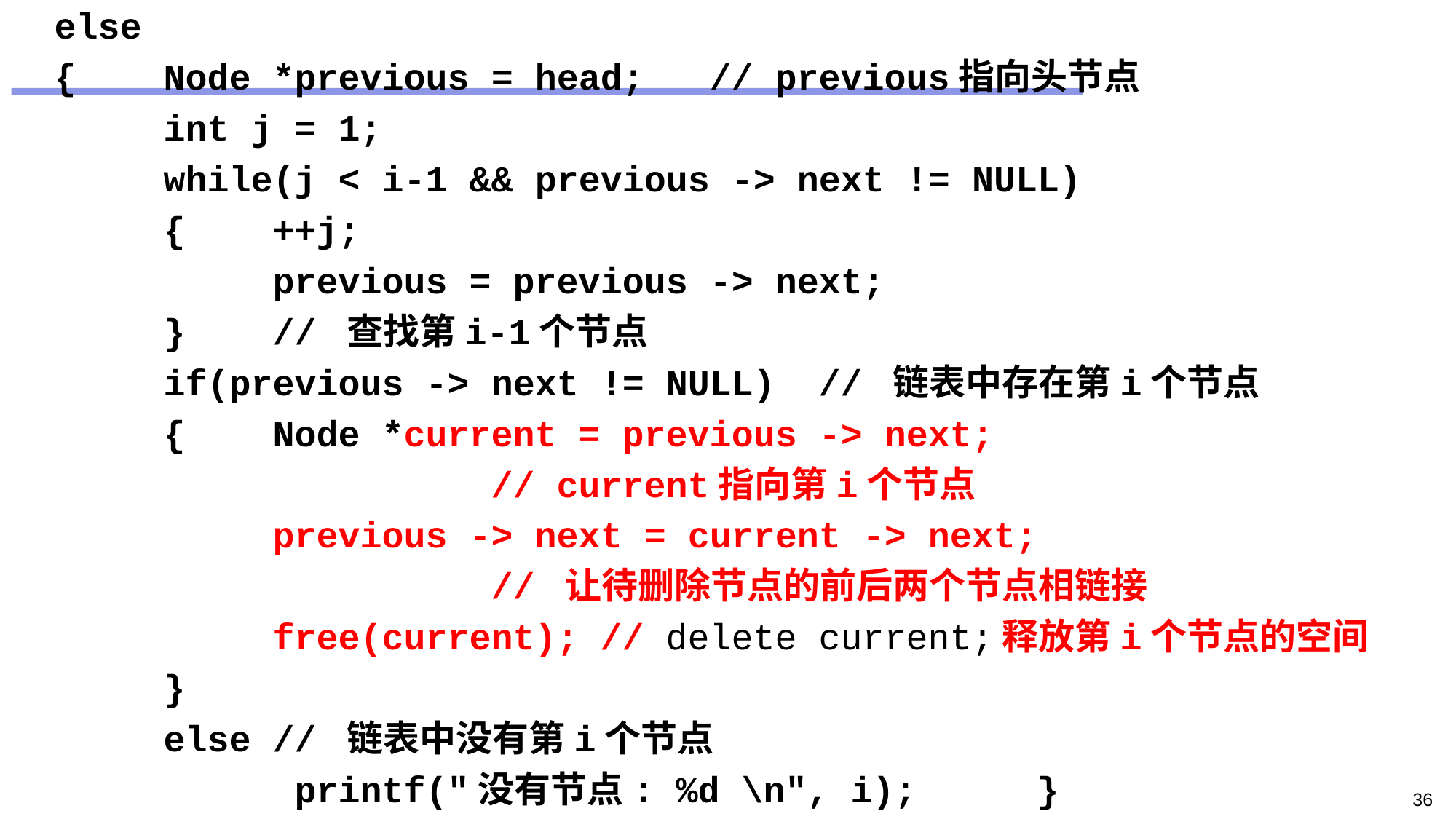

else
	{	Node *previous = head;	// previous指向头节点
		int j = 1;
		while(j < i-1 && previous -> next != NULL)
		{	++j;
			previous = previous -> next;
		}	// 查找第i-1个节点
		if(previous -> next != NULL)	// 链表中存在第i个节点
		{	Node *current = previous -> next;
					// current指向第i个节点
			previous -> next = current -> next;
					// 让待删除节点的前后两个节点相链接
			free(current);	// delete current;释放第i个节点的空间
		}
		else	// 链表中没有第i个节点
			 printf("没有节点: %d \n", i); 	}
#
36